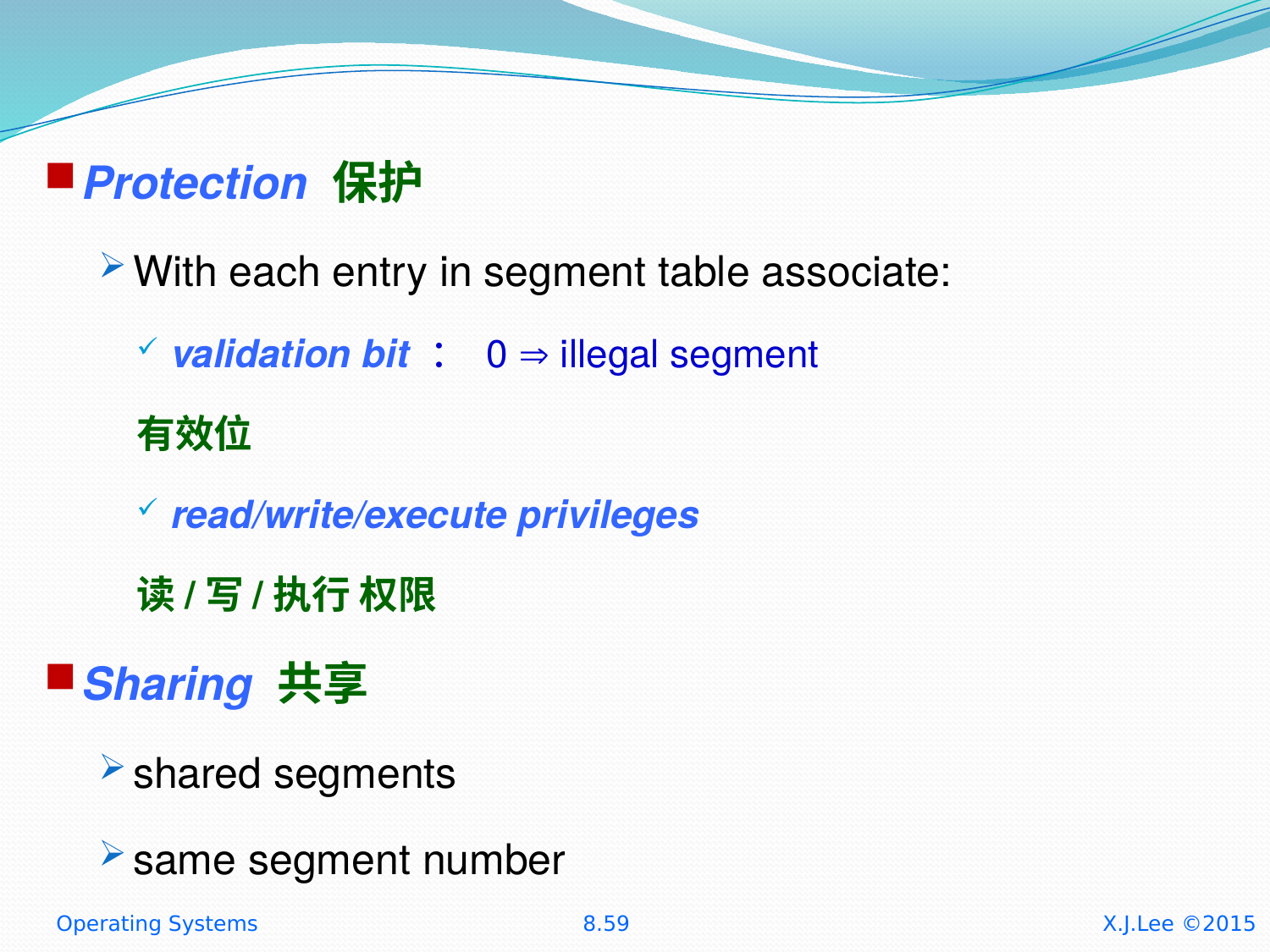

#
Protection 保护
With each entry in segment table associate:
validation bit ： 0 ⇒ illegal segment
有效位
read/write/execute privileges
读/写/执行 权限
Sharing 共享
shared segments
same segment number
Operating Systems
8.59
X.J.Lee ©2015